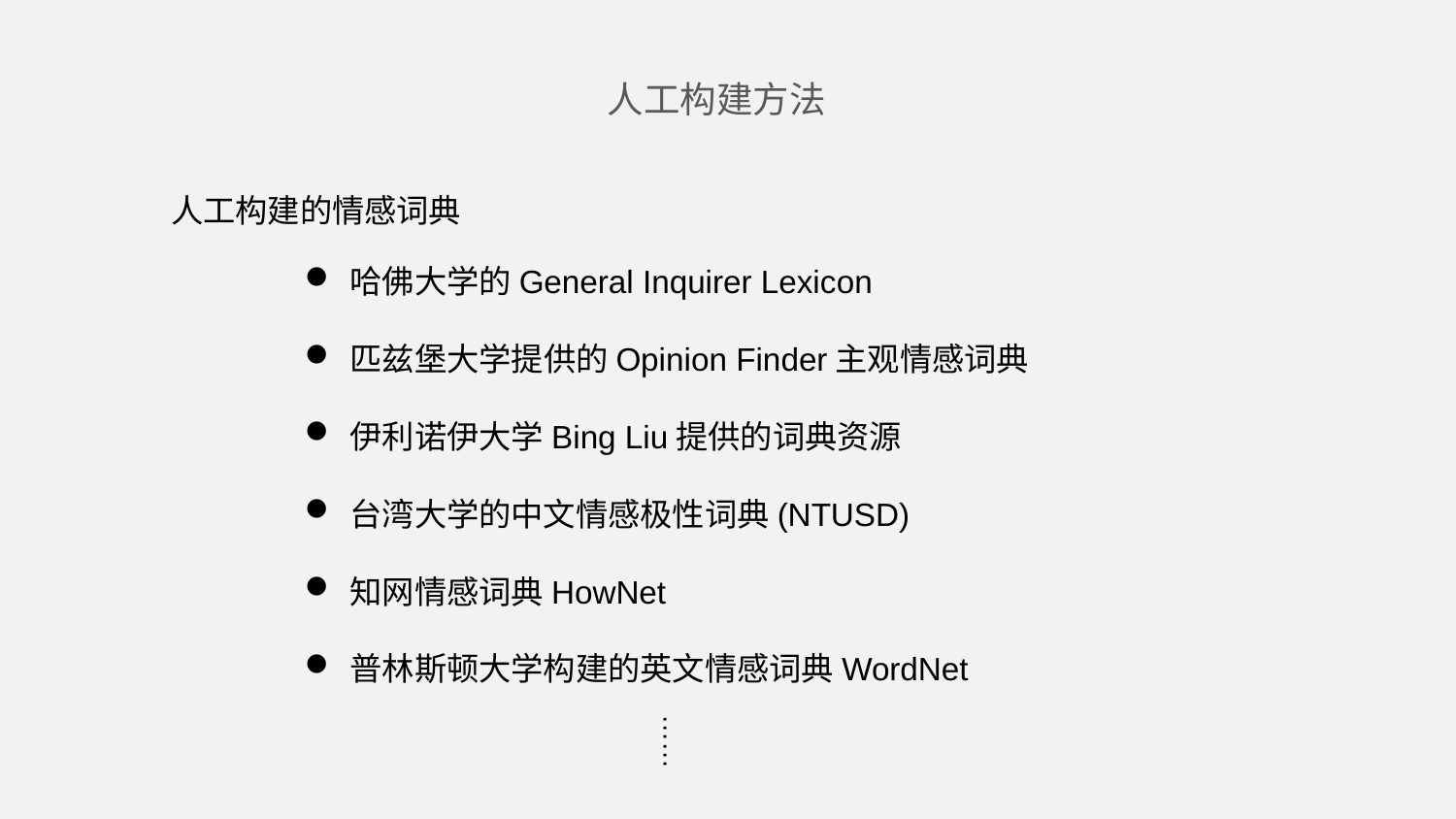

人工构建方法
人工构建的情感词典
哈佛大学的General Inquirer Lexicon

匹兹堡大学提供的Opinion Finder主观情感词典

伊利诺伊大学Bing Liu提供的词典资源

台湾大学的中文情感极性词典(NTUSD)

知网情感词典HowNet

普林斯顿大学构建的英文情感词典WordNet
……